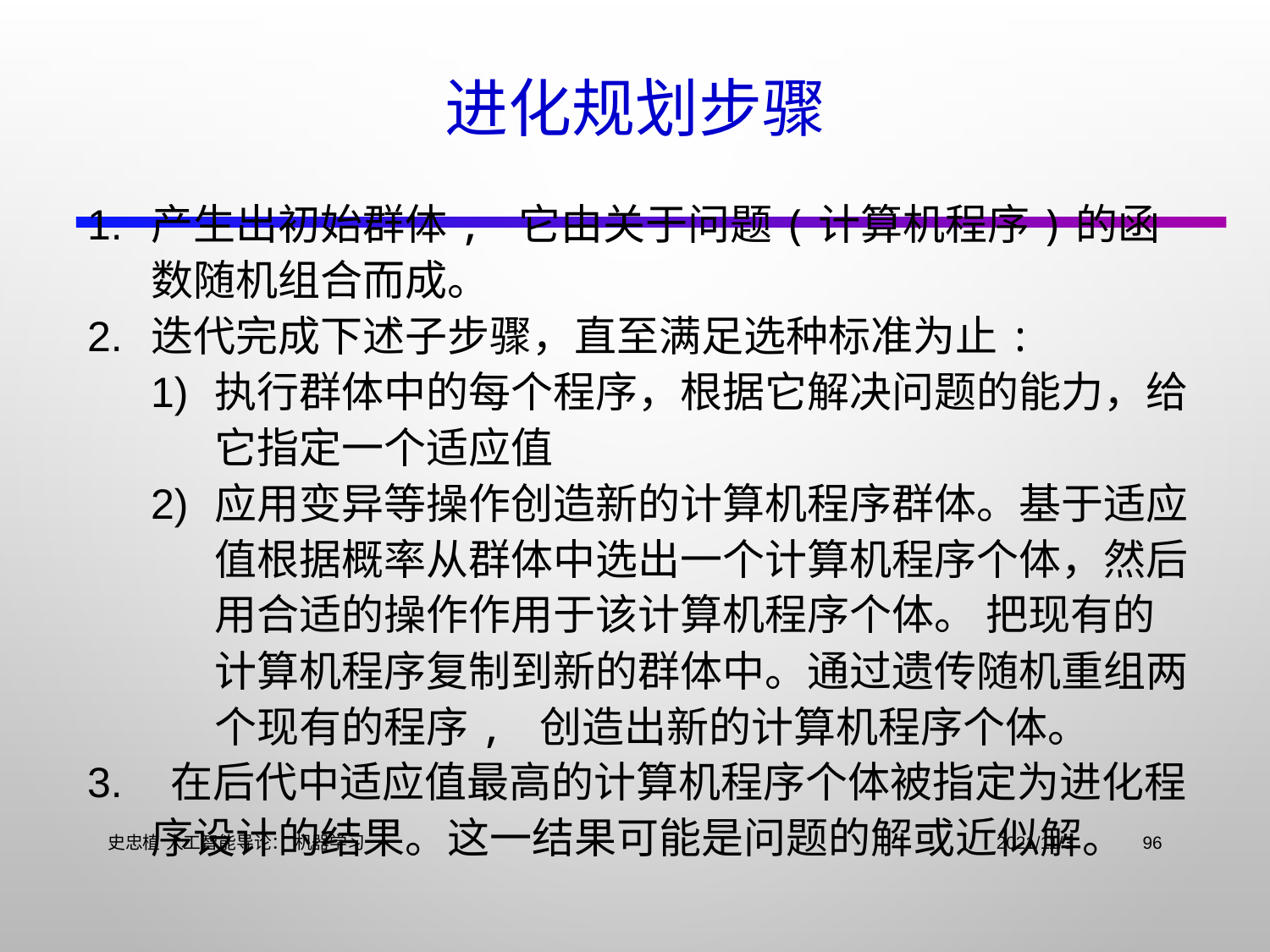

# 进化规划步骤
产生出初始群体, 它由关于问题(计算机程序)的函数随机组合而成。
迭代完成下述子步骤，直至满足选种标准为止:
执行群体中的每个程序，根据它解决问题的能力，给它指定一个适应值
应用变异等操作创造新的计算机程序群体。基于适应值根据概率从群体中选出一个计算机程序个体，然后用合适的操作作用于该计算机程序个体。 把现有的计算机程序复制到新的群体中。通过遗传随机重组两个现有的程序, 创造出新的计算机程序个体。
 在后代中适应值最高的计算机程序个体被指定为进化程序设计的结果。这一结果可能是问题的解或近似解。
史忠植 人工智能导论： 机器学习
2021/11/3
96